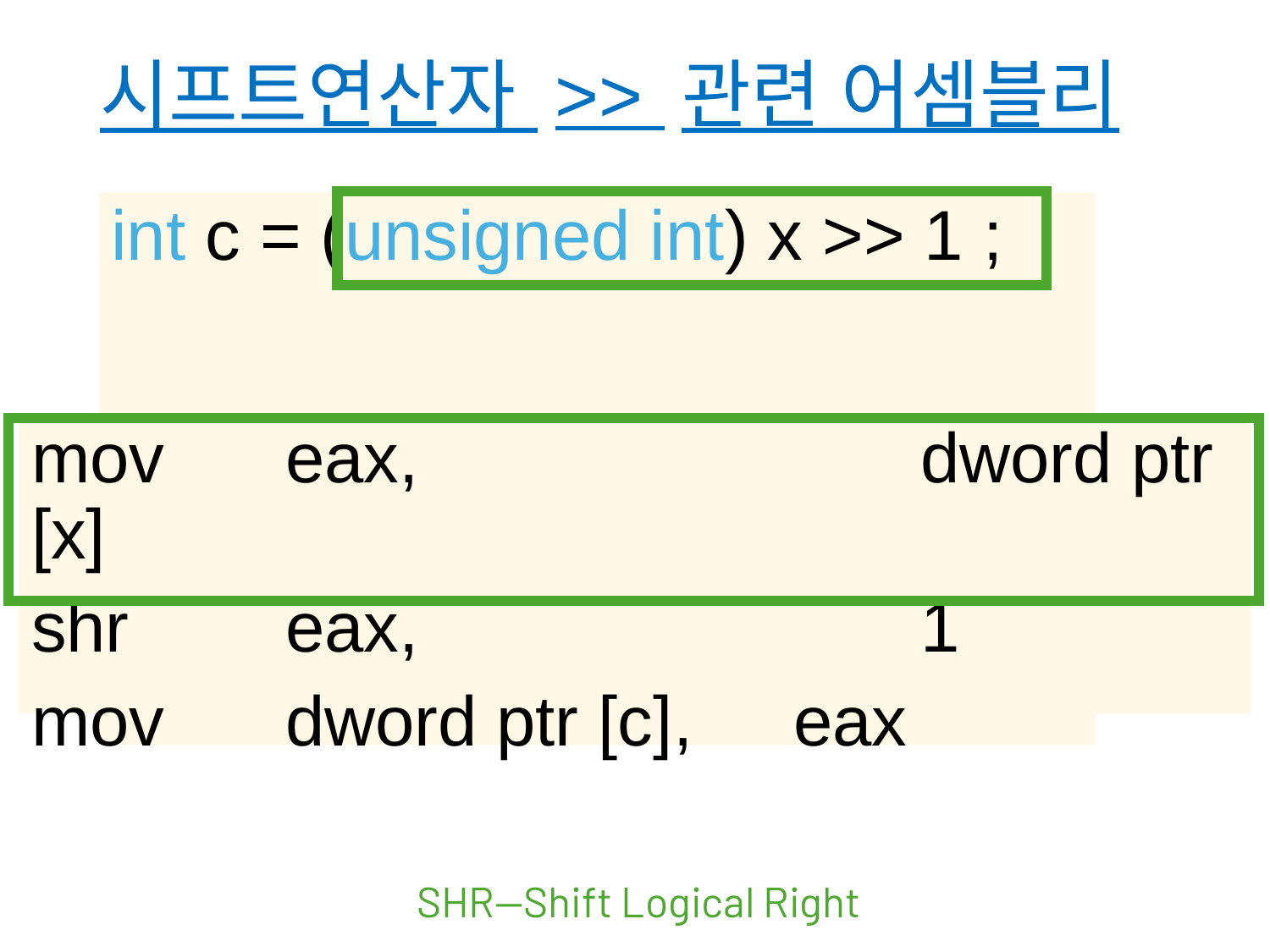

# 시프트연산자 >> 관련 어셈블리

int c = (unsigned int) x >> 1 ;
mov	eax,				dword ptr [x]
shr		eax,				1
mov	dword ptr [c],	eax

SHR—Shift Logical Right